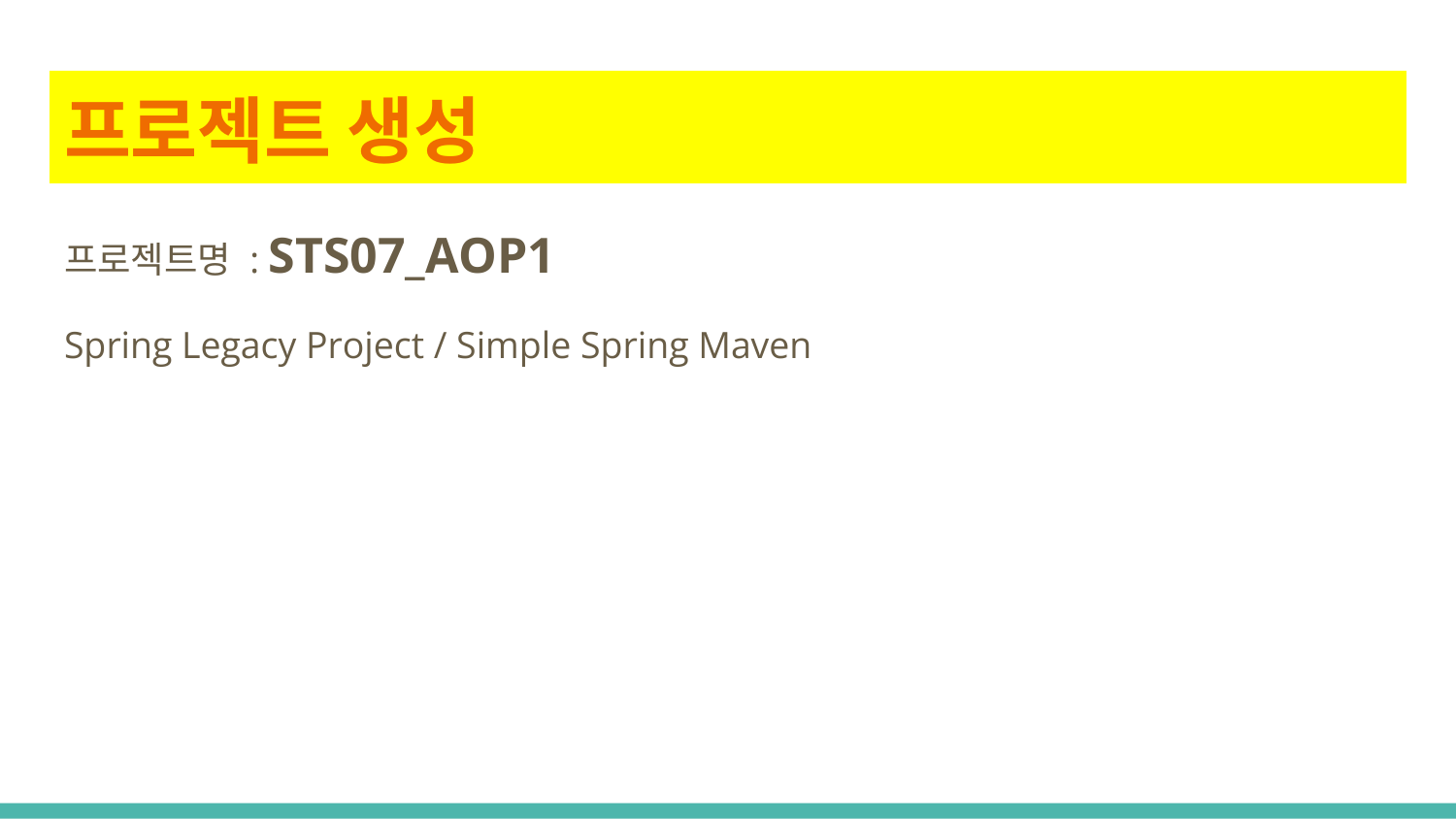

# 프로젝트 생성
프로젝트명 : STS07_AOP1
Spring Legacy Project / Simple Spring Maven